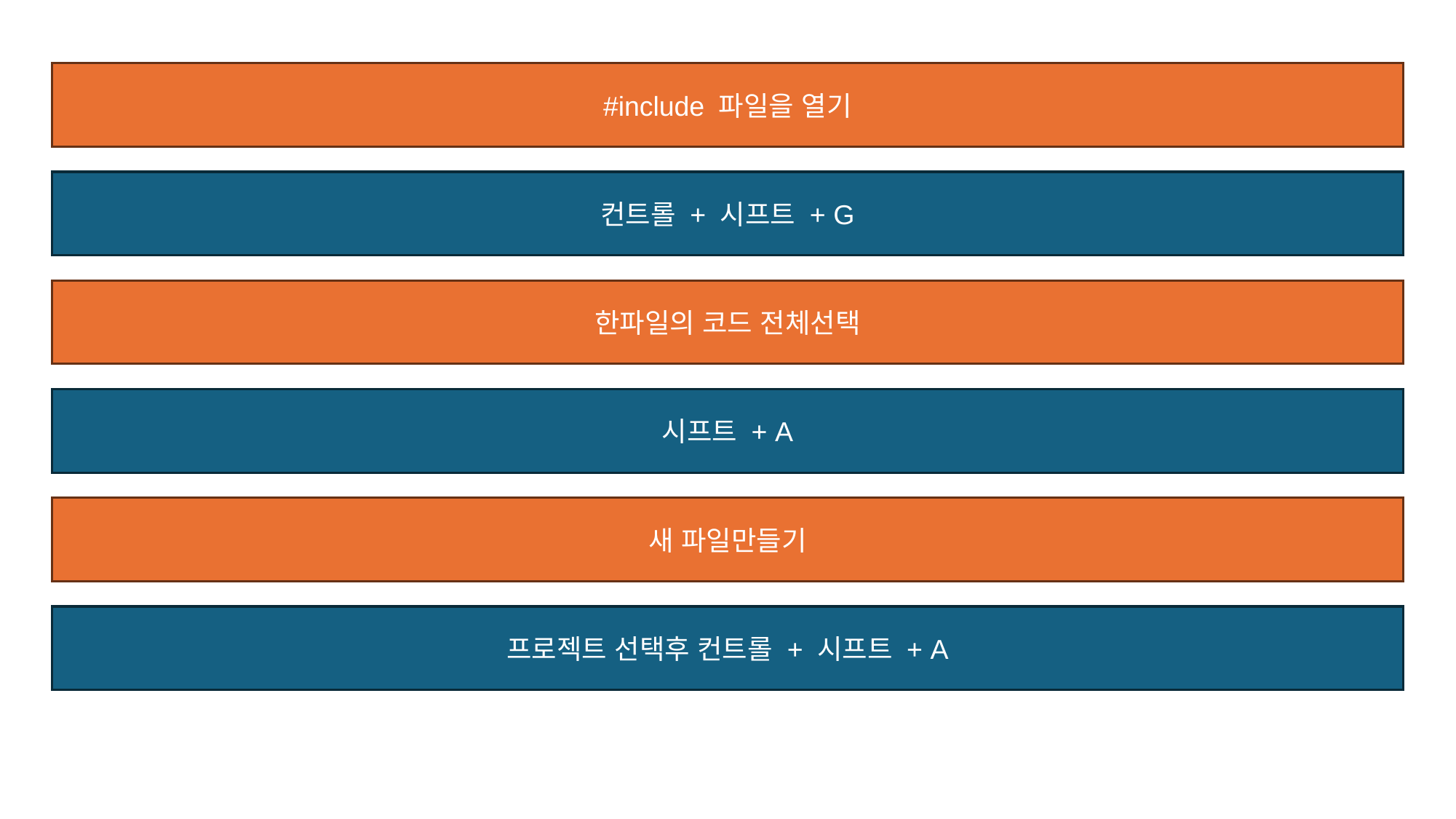

#include 파일을 열기
컨트롤 + 시프트 + G
한파일의 코드 전체선택
시프트 + A
새 파일만들기
프로젝트 선택후 컨트롤 + 시프트 + A